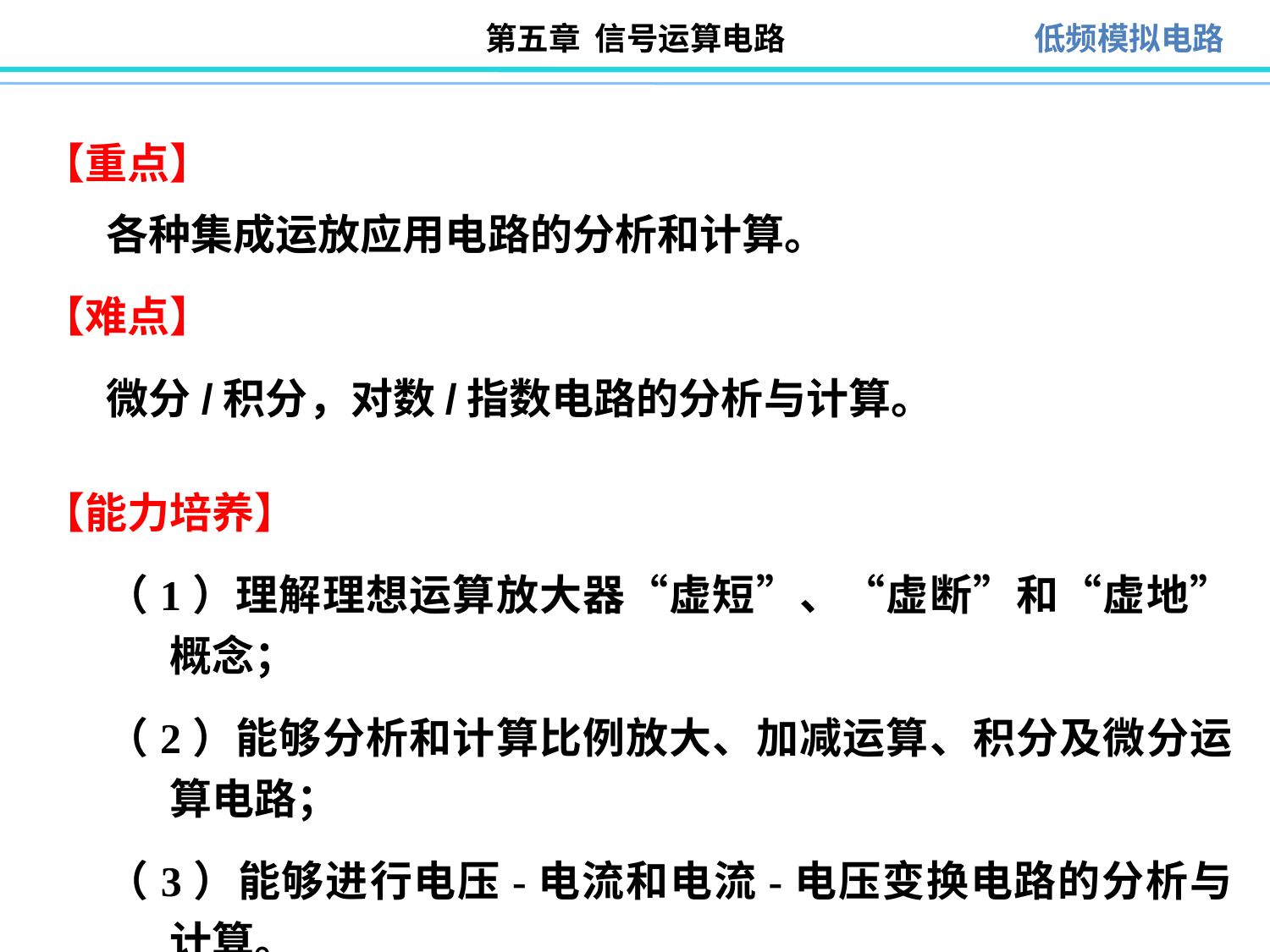

【重点】
各种集成运放应用电路的分析和计算。
【难点】
微分/积分，对数/指数电路的分析与计算。
【能力培养】
（1）理解理想运算放大器“虚短”、“虚断”和“虚地”概念；
（2）能够分析和计算比例放大、加减运算、积分及微分运算电路；
（3）能够进行电压-电流和电流-电压变换电路的分析与计算。
3